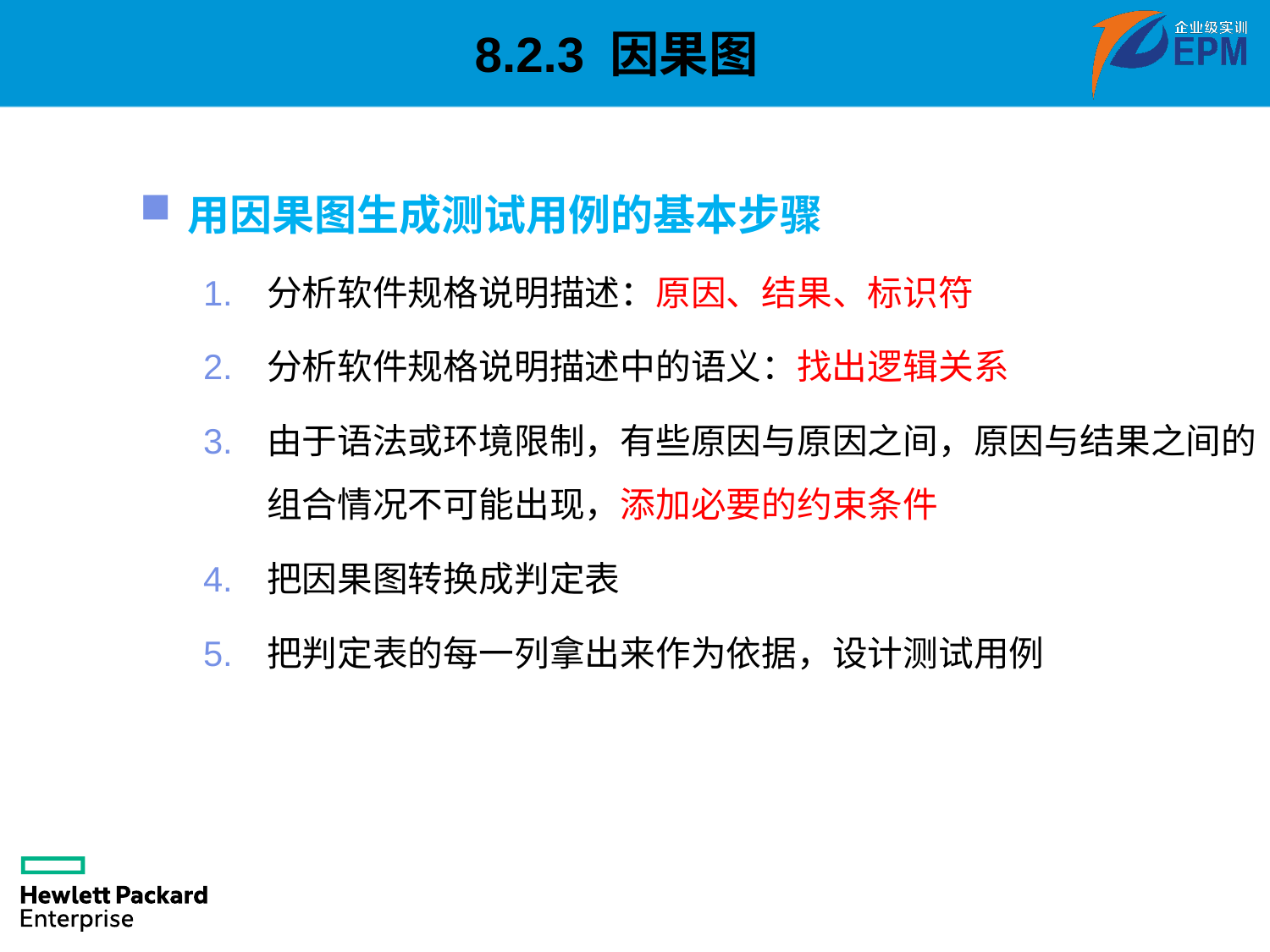

8.2.3 因果图
用因果图生成测试用例的基本步骤
分析软件规格说明描述：原因、结果、标识符
分析软件规格说明描述中的语义：找出逻辑关系
由于语法或环境限制，有些原因与原因之间，原因与结果之间的组合情况不可能出现，添加必要的约束条件
把因果图转换成判定表
把判定表的每一列拿出来作为依据，设计测试用例